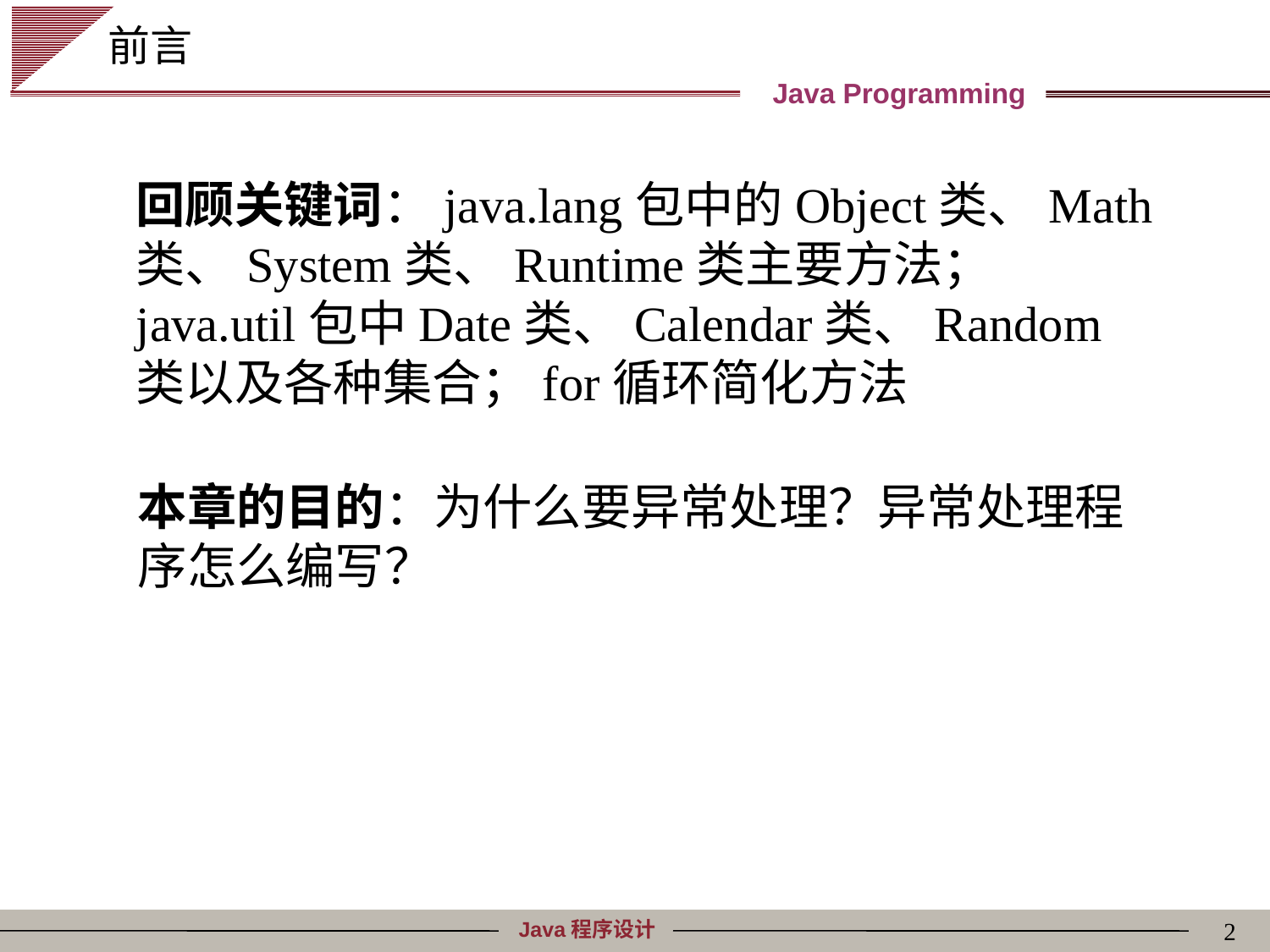

# 前言
回顾关键词：java.lang包中的Object类、Math类、System类、Runtime类主要方法；java.util包中Date类、Calendar类、Random类以及各种集合；for循环简化方法
本章的目的：为什么要异常处理？异常处理程序怎么编写？